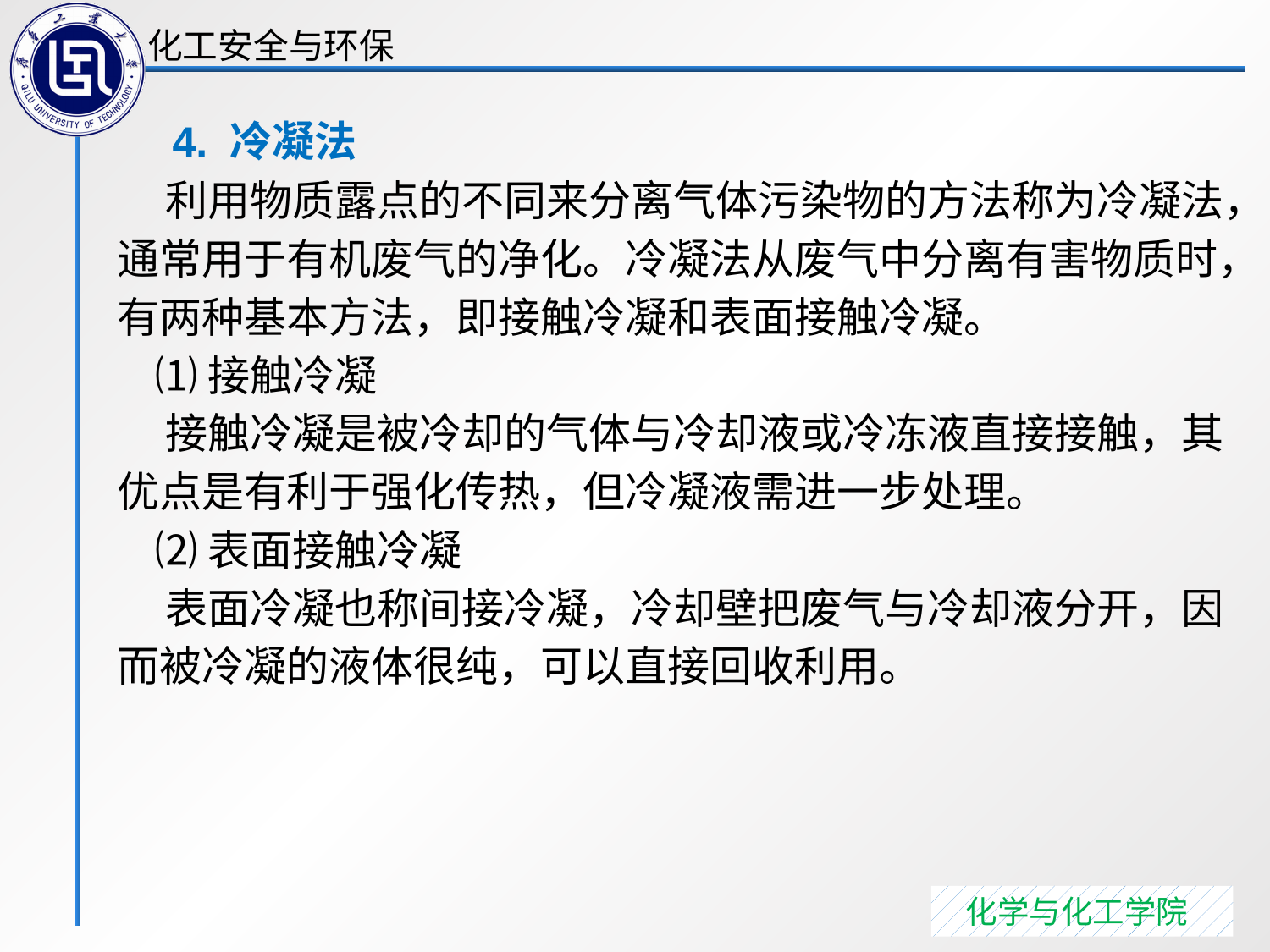

4. 冷凝法
    利用物质露点的不同来分离气体污染物的方法称为冷凝法，通常用于有机废气的净化。冷凝法从废气中分离有害物质时，有两种基本方法，即接触冷凝和表面接触冷凝。
    ⑴接触冷凝
    接触冷凝是被冷却的气体与冷却液或冷冻液直接接触，其优点是有利于强化传热，但冷凝液需进一步处理。
    ⑵表面接触冷凝
    表面冷凝也称间接冷凝，冷却壁把废气与冷却液分开，因而被冷凝的液体很纯，可以直接回收利用。